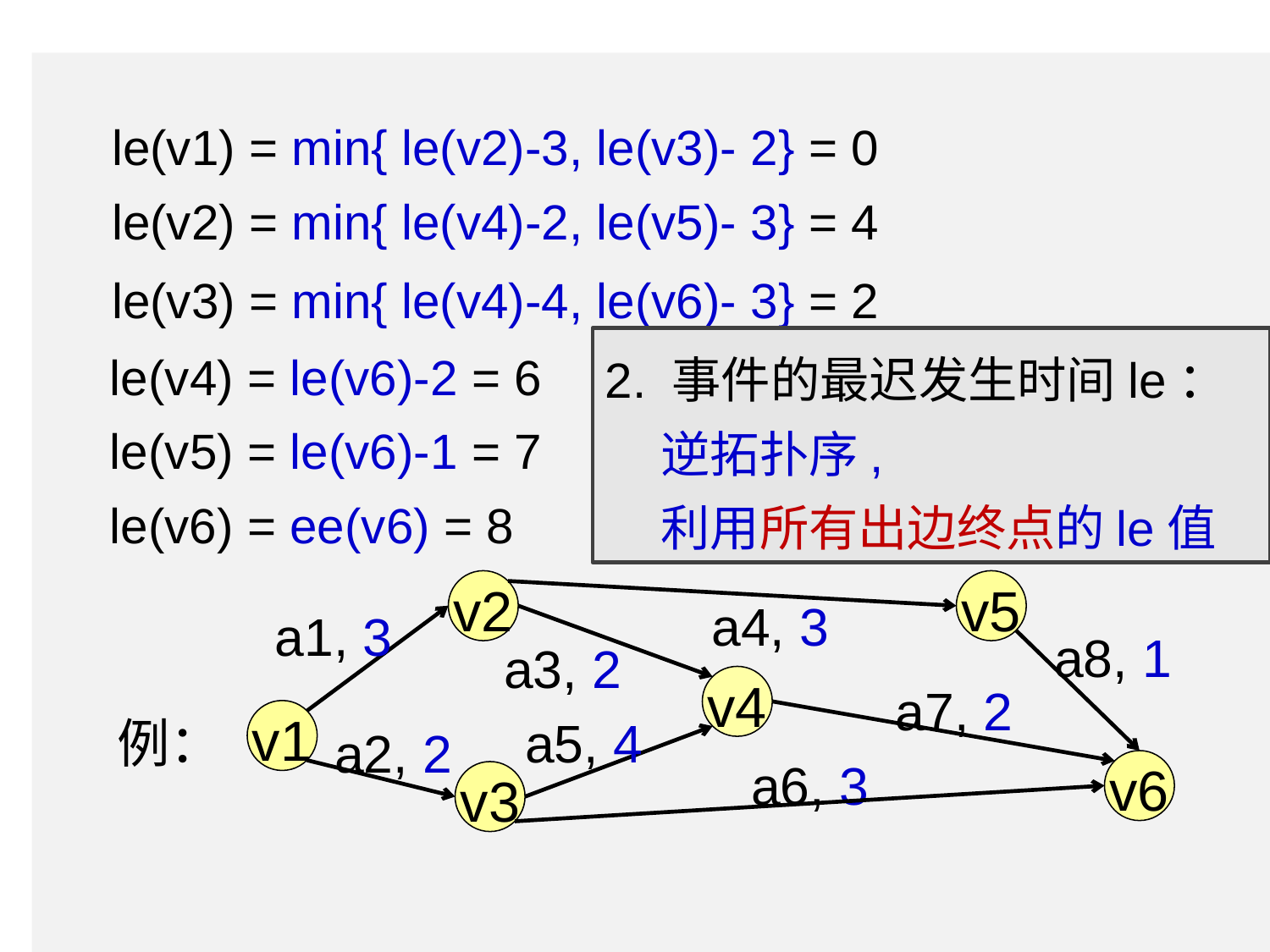

le(v1) = min{ le(v2)-3, le(v3)- 2} = 0
le(v2) = min{ le(v4)-2, le(v5)- 3} = 4
le(v3) = min{ le(v4)-4, le(v6)- 3} = 2
le(v4) = le(v6)-2 = 6
2. 事件的最迟发生时间le：
    逆拓扑序,
    利用所有出边终点的le值
le(v5) = le(v6)-1 = 7
le(v6) = ee(v6) = 8
v2
v5
a4, 3
a1, 3
a8, 1
a3, 2
a7, 2
v4
a5, 4
例：
a2, 2
v1
a6, 3
v6
v3